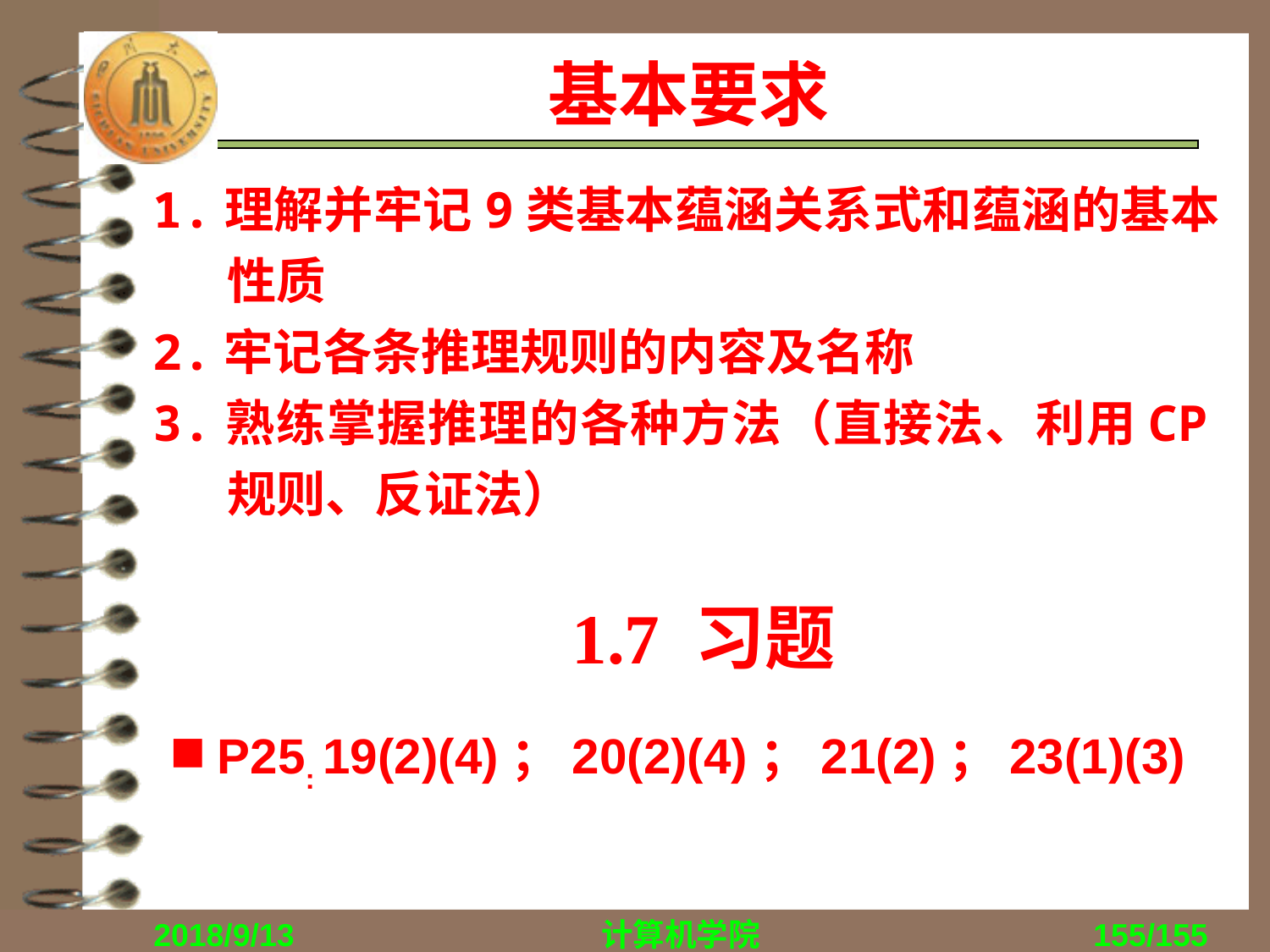

# 基本要求
1.理解并牢记9类基本蕴涵关系式和蕴涵的基本性质
2.牢记各条推理规则的内容及名称
3.熟练掌握推理的各种方法（直接法、利用CP规则、反证法）
1.7 习题
P25: 19(2)(4)；20(2)(4)；21(2)；23(1)(3)
2018/9/13
计算机学院
155/155